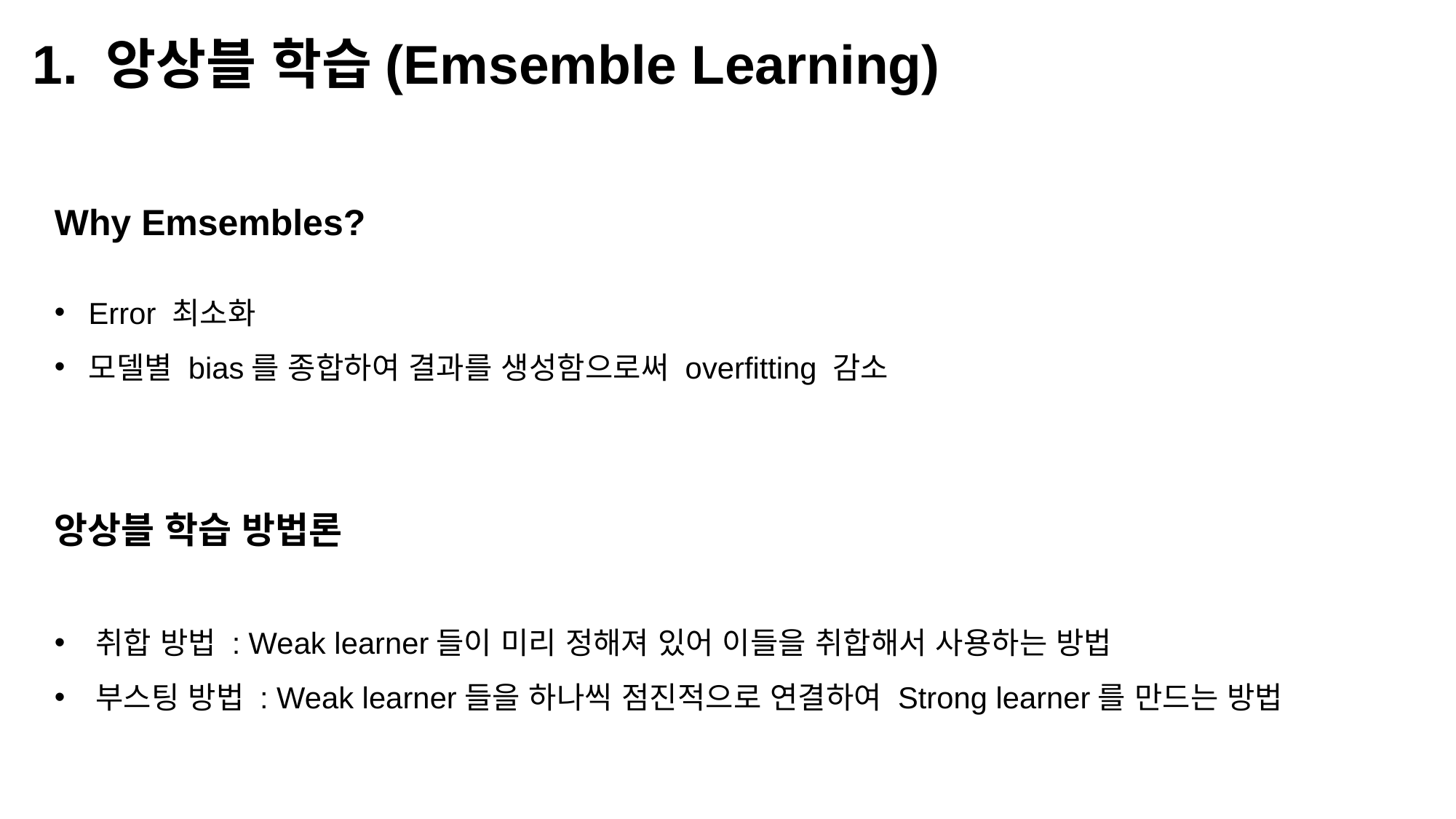

1. 앙상블 학습(Emsemble Learning)
Why Emsembles?

Error 최소화
모델별 bias를 종합하여 결과를 생성함으로써 overfitting 감소
앙상블 학습 방법론

취합 방법 : Weak learner들이 미리 정해져 있어 이들을 취합해서 사용하는 방법
부스팅 방법 : Weak learner들을 하나씩 점진적으로 연결하여 Strong learner를 만드는 방법